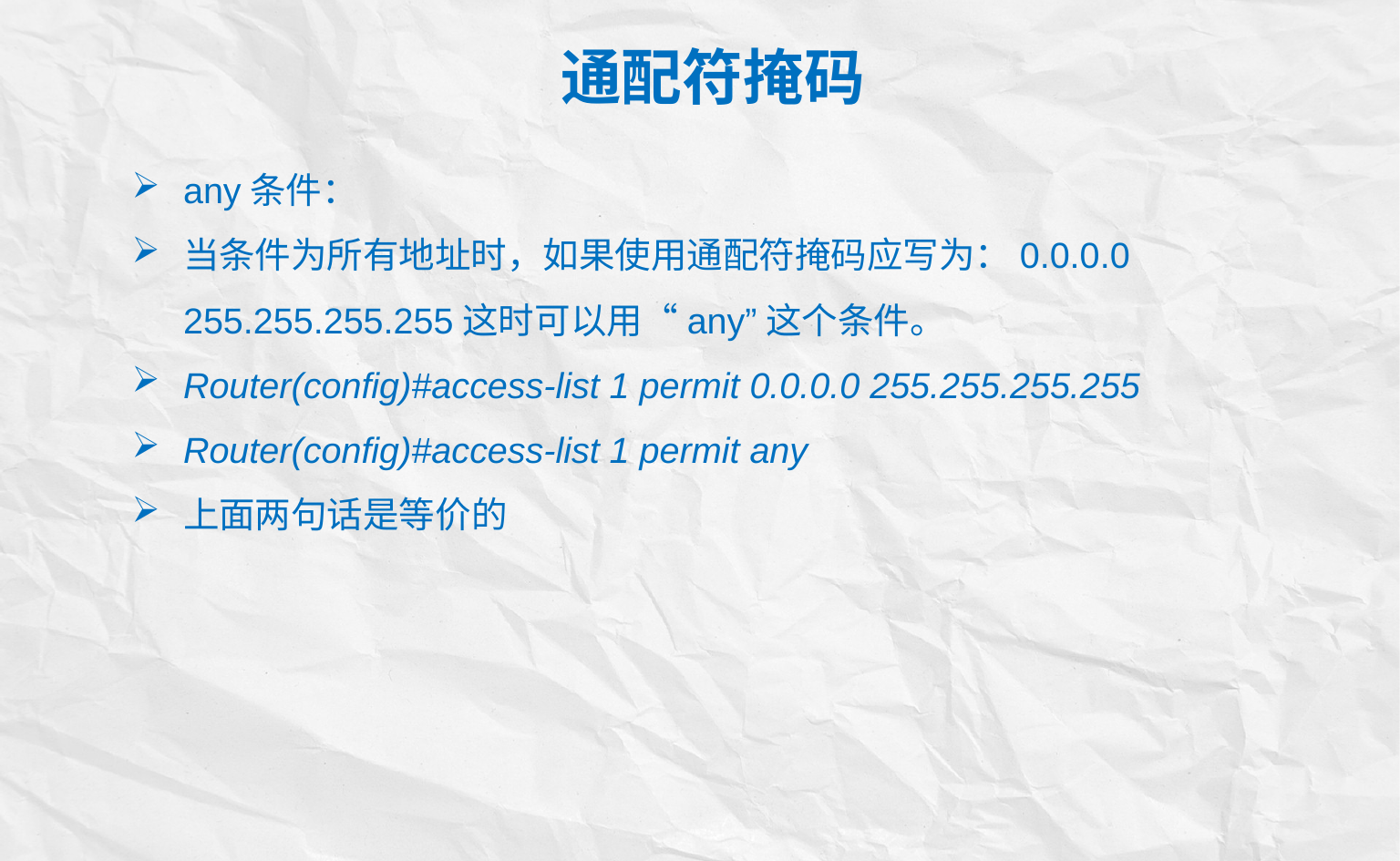

通配符掩码
any条件：
当条件为所有地址时，如果使用通配符掩码应写为：0.0.0.0 255.255.255.255这时可以用“any”这个条件。
Router(config)#access-list 1 permit 0.0.0.0 255.255.255.255
Router(config)#access-list 1 permit any
上面两句话是等价的

17